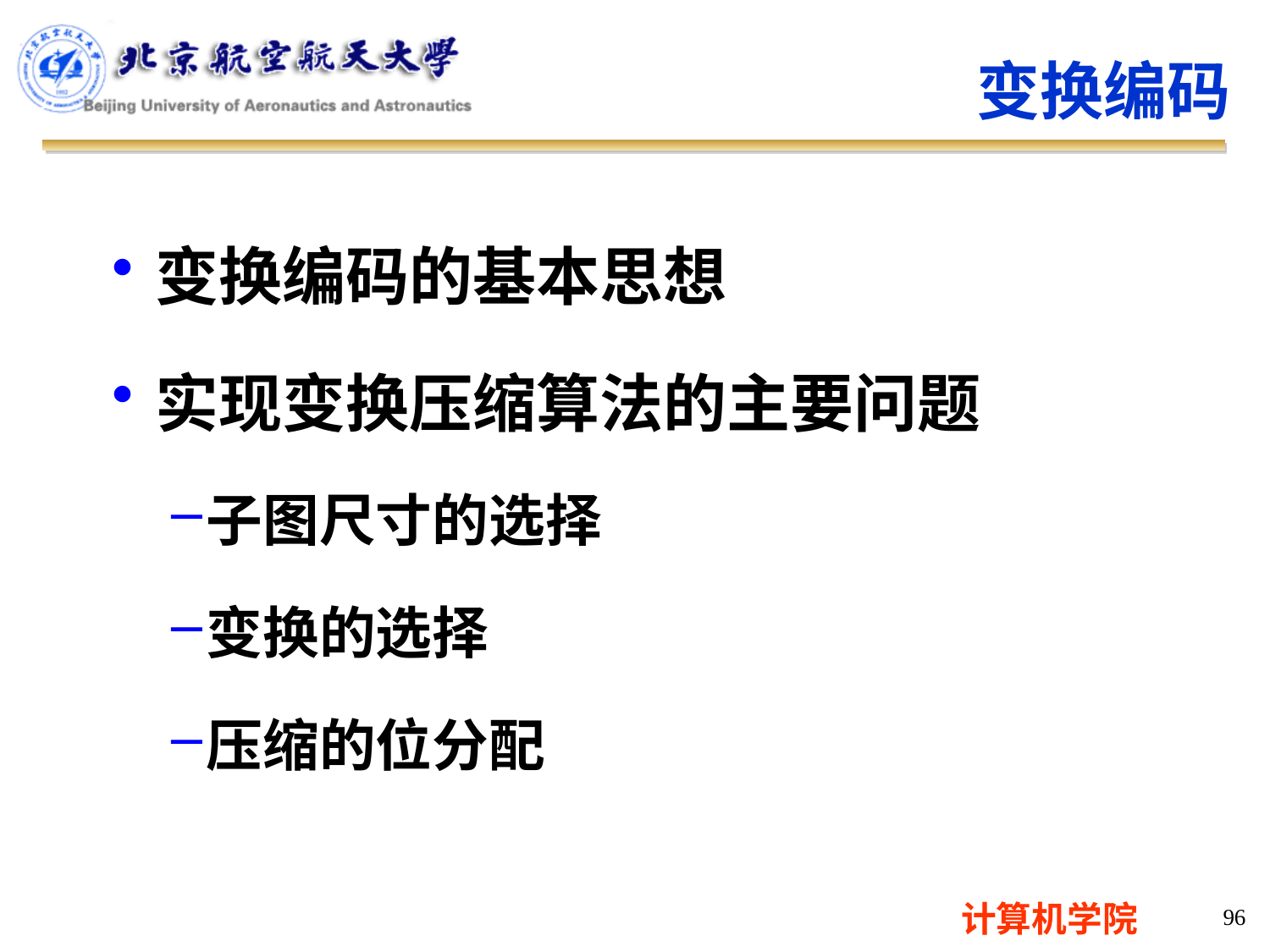

变换编码
变换编码的基本思想
实现变换压缩算法的主要问题
子图尺寸的选择
变换的选择
压缩的位分配
96